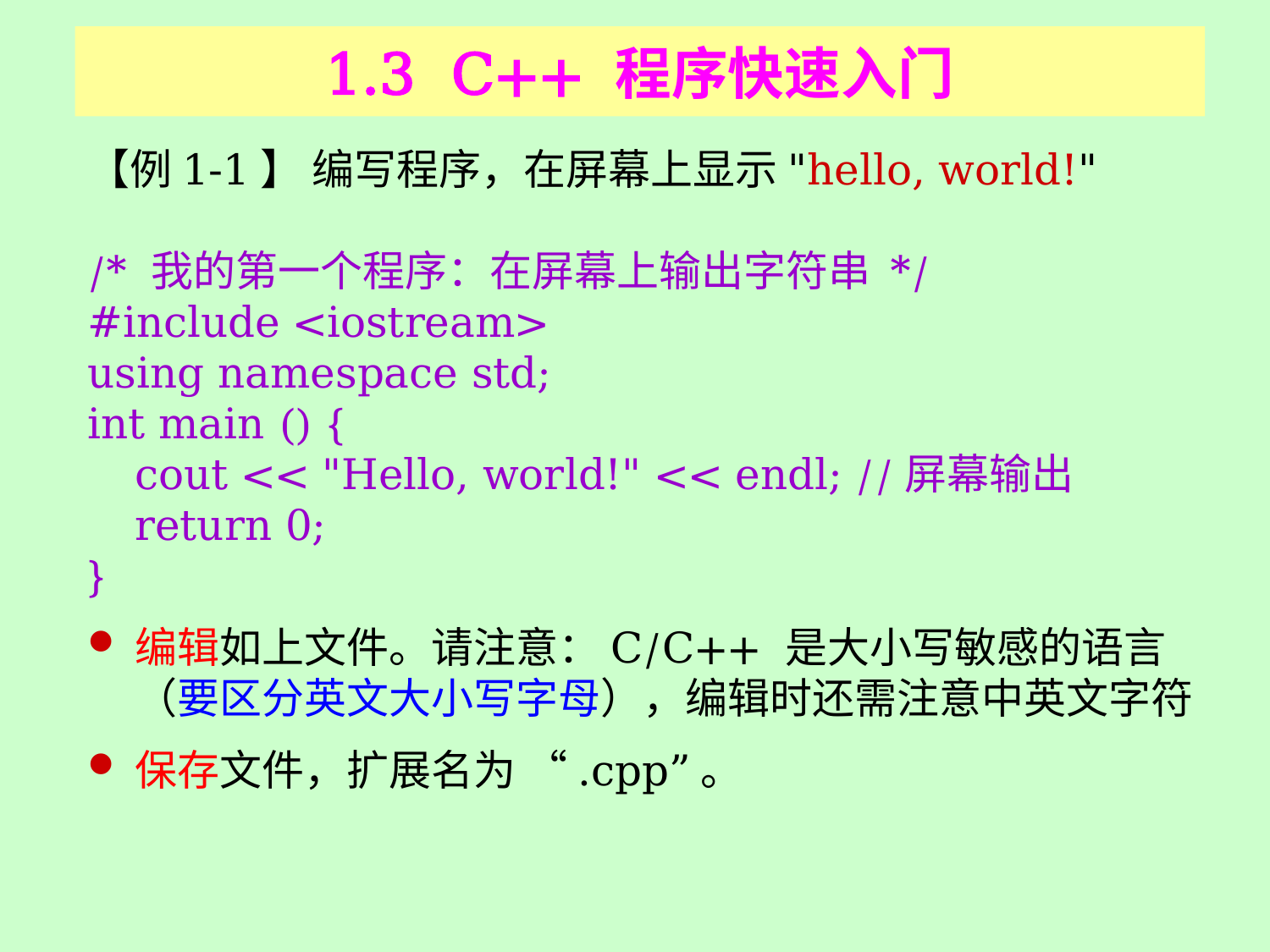

# 1.3  C++ 程序快速入门

【例1-1】 编写程序，在屏幕上显示"hello, world!"

/* 我的第一个程序：在屏幕上输出字符串 */
#include <iostream>
using namespace std;
int main () {
	cout << "Hello, world!" << endl; //屏幕输出
	return 0;
}
编辑如上文件。请注意：C/C++ 是大小写敏感的语言（要区分英文大小写字母），编辑时还需注意中英文字符
保存文件，扩展名为 “.cpp”。
41